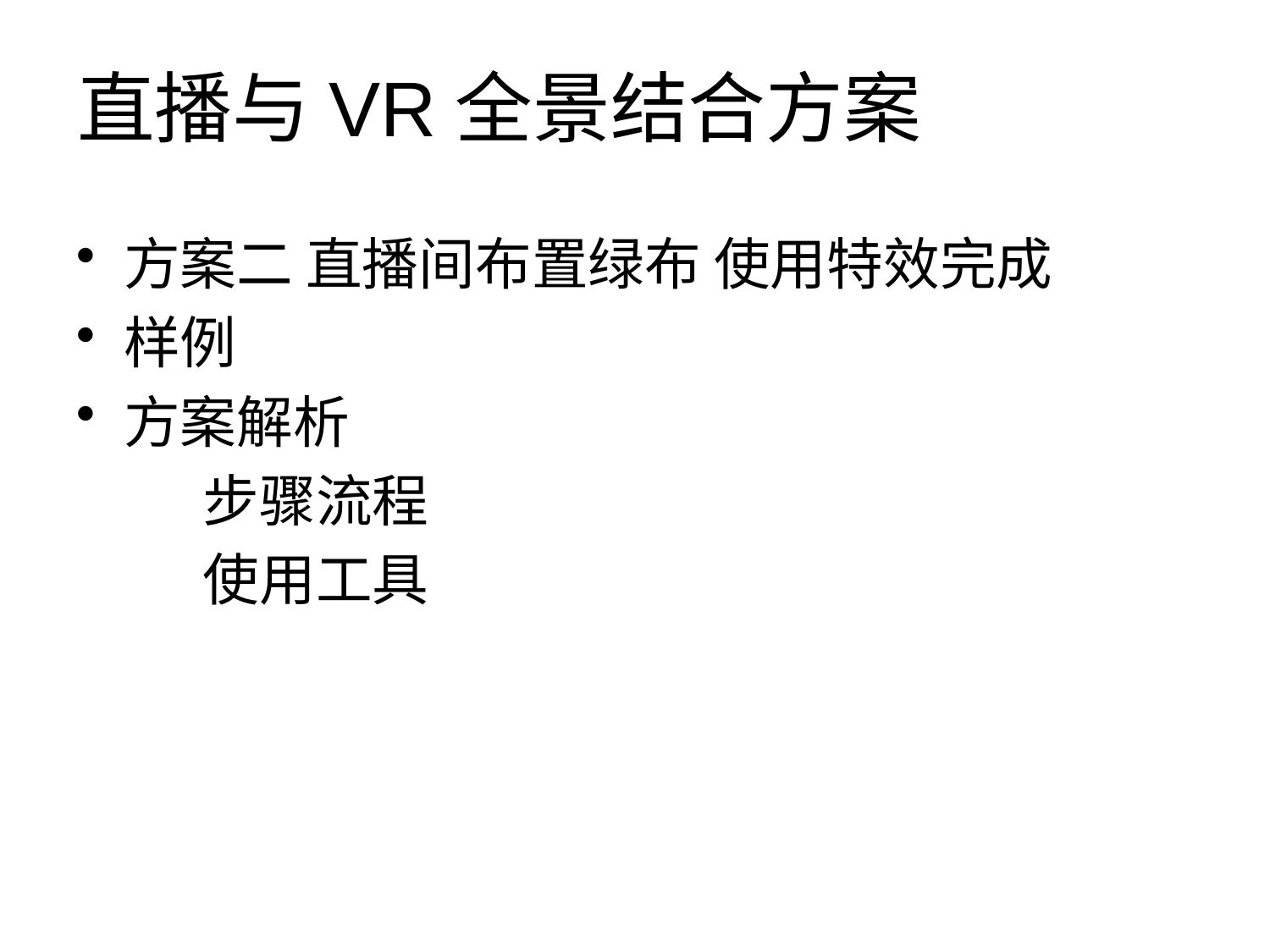

直播与VR全景结合方案
方案二 直播间布置绿布 使用特效完成
样例
方案解析
	步骤流程
	使用工具